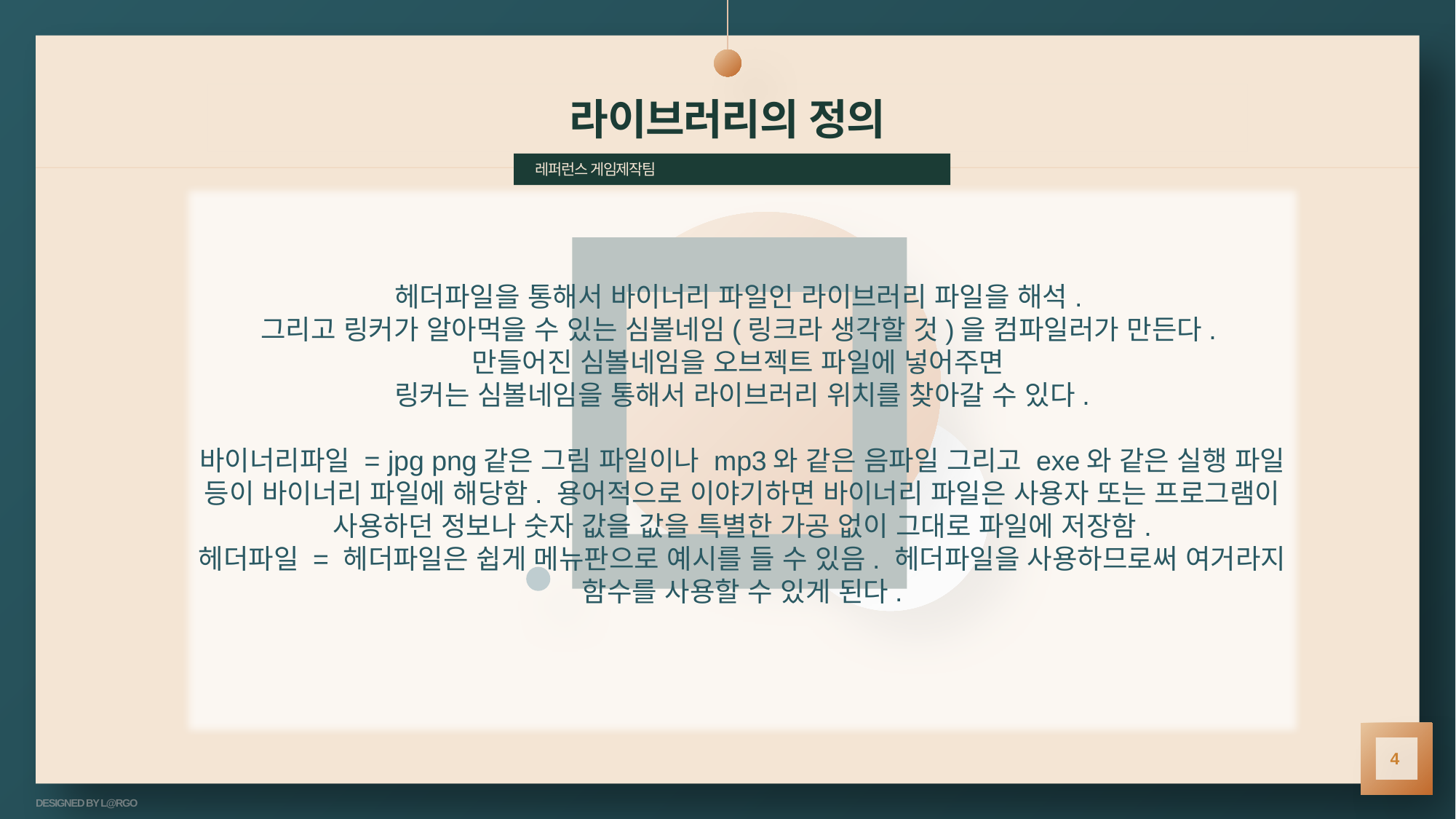

# 라이브러리의 정의
레퍼런스 게임제작팀
헤더파일을 통해서 바이너리 파일인 라이브러리 파일을 해석.
그리고 링커가 알아먹을 수 있는 심볼네임(링크라 생각할 것)을 컴파일러가 만든다.
만들어진 심볼네임을 오브젝트 파일에 넣어주면
링커는 심볼네임을 통해서 라이브러리 위치를 찾아갈 수 있다.

바이너리파일 = jpg png같은 그림 파일이나 mp3와 같은 음파일 그리고 exe와 같은 실행 파일 등이 바이너리 파일에 해당함. 용어적으로 이야기하면 바이너리 파일은 사용자 또는 프로그램이 사용하던 정보나 숫자 값을 값을 특별한 가공 없이 그대로 파일에 저장함.
헤더파일 = 헤더파일은 쉽게 메뉴판으로 예시를 들 수 있음. 헤더파일을 사용하므로써 여거라지 함수를 사용할 수 있게 된다.

4
DESIGNED BY L@RGO